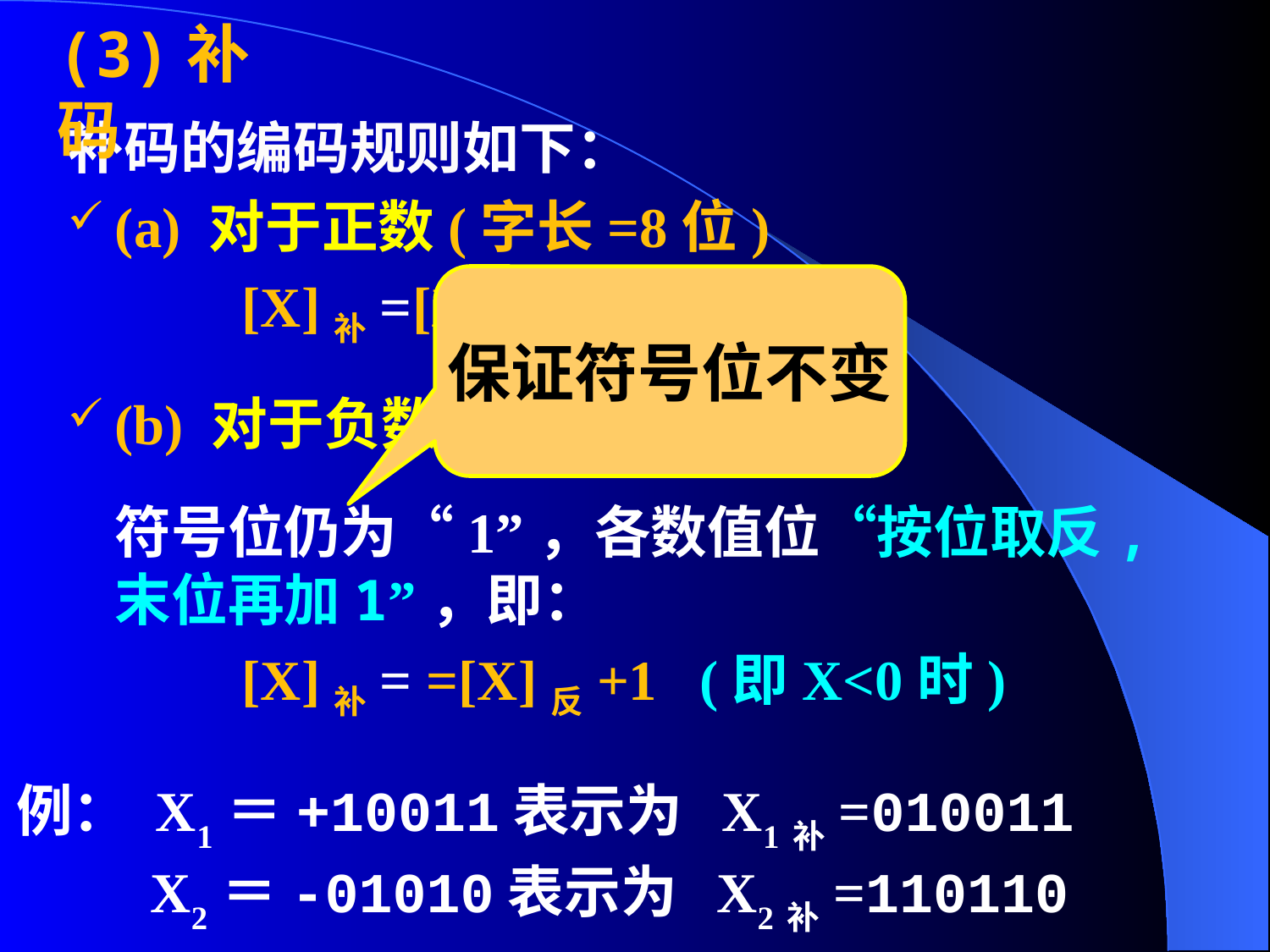

(3)补码
补码的编码规则如下：
(a) 对于正数(字长=8位)
		[X]补=[X]原     (即X≥0时)

(b) 对于负数(字长=8位)

	符号位仍为“1”，各数值位“按位取反,末位再加1”，即：
		[X]补= =[X]反+1   (即X<0时)
保证符号位不变
例： X1＝+10011表示为  X1补=010011
X2＝-01010表示为  X2补=110110